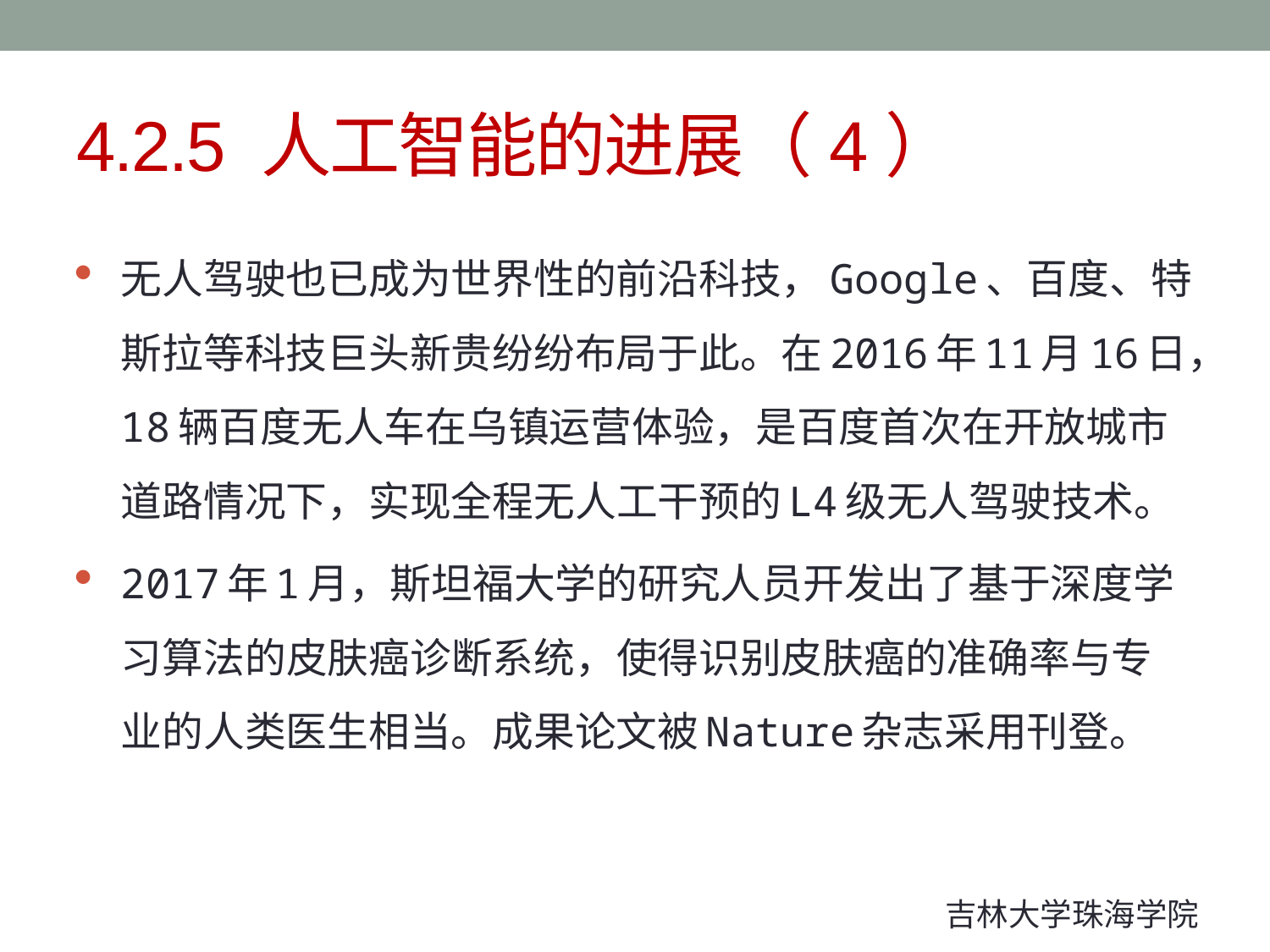

# 4.2.5 人工智能的进展（4）
无人驾驶也已成为世界性的前沿科技，Google、百度、特斯拉等科技巨头新贵纷纷布局于此。在2016年11月16日，18辆百度无人车在乌镇运营体验，是百度首次在开放城市道路情况下，实现全程无人工干预的L4级无人驾驶技术。
2017年1月，斯坦福大学的研究人员开发出了基于深度学习算法的皮肤癌诊断系统，使得识别皮肤癌的准确率与专业的人类医生相当。成果论文被Nature杂志采用刊登。